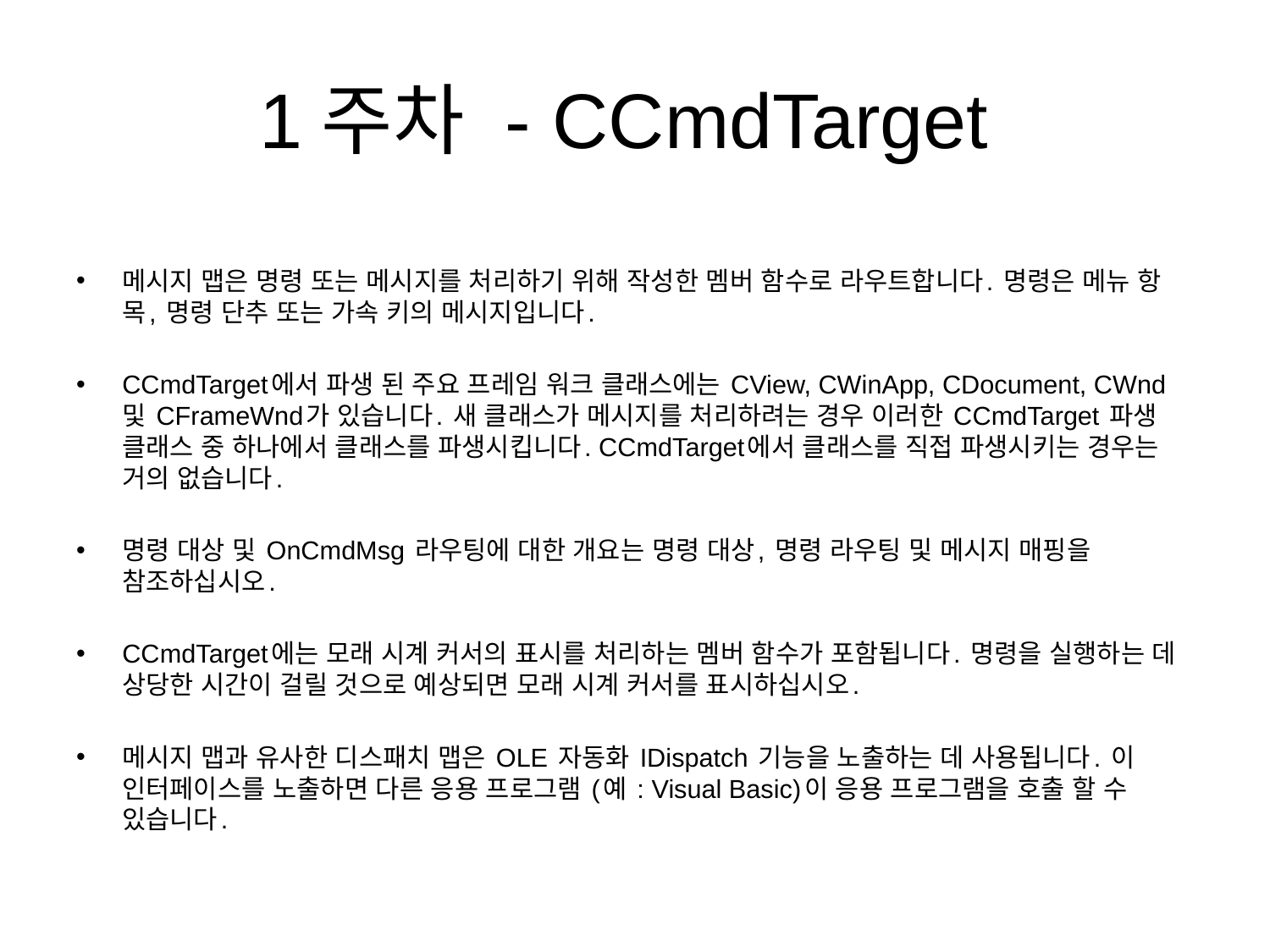

# 1주차 - CCmdTarget

메시지 맵은 명령 또는 메시지를 처리하기 위해 작성한 멤버 함수로 라우트합니다. 명령은 메뉴 항목, 명령 단추 또는 가속 키의 메시지입니다.

CCmdTarget에서 파생 된 주요 프레임 워크 클래스에는 CView, CWinApp, CDocument, CWnd 및 CFrameWnd가 있습니다. 새 클래스가 메시지를 처리하려는 경우 이러한 CCmdTarget 파생 클래스 중 하나에서 클래스를 파생시킵니다. CCmdTarget에서 클래스를 직접 파생시키는 경우는 거의 없습니다.

명령 대상 및 OnCmdMsg 라우팅에 대한 개요는 명령 대상, 명령 라우팅 및 메시지 매핑을 참조하십시오.

CCmdTarget에는 모래 시계 커서의 표시를 처리하는 멤버 함수가 포함됩니다. 명령을 실행하는 데 상당한 시간이 걸릴 것으로 예상되면 모래 시계 커서를 표시하십시오.

메시지 맵과 유사한 디스패치 맵은 OLE 자동화 IDispatch 기능을 노출하는 데 사용됩니다. 이 인터페이스를 노출하면 다른 응용 프로그램 (예 : Visual Basic)이 응용 프로그램을 호출 할 수 있습니다.